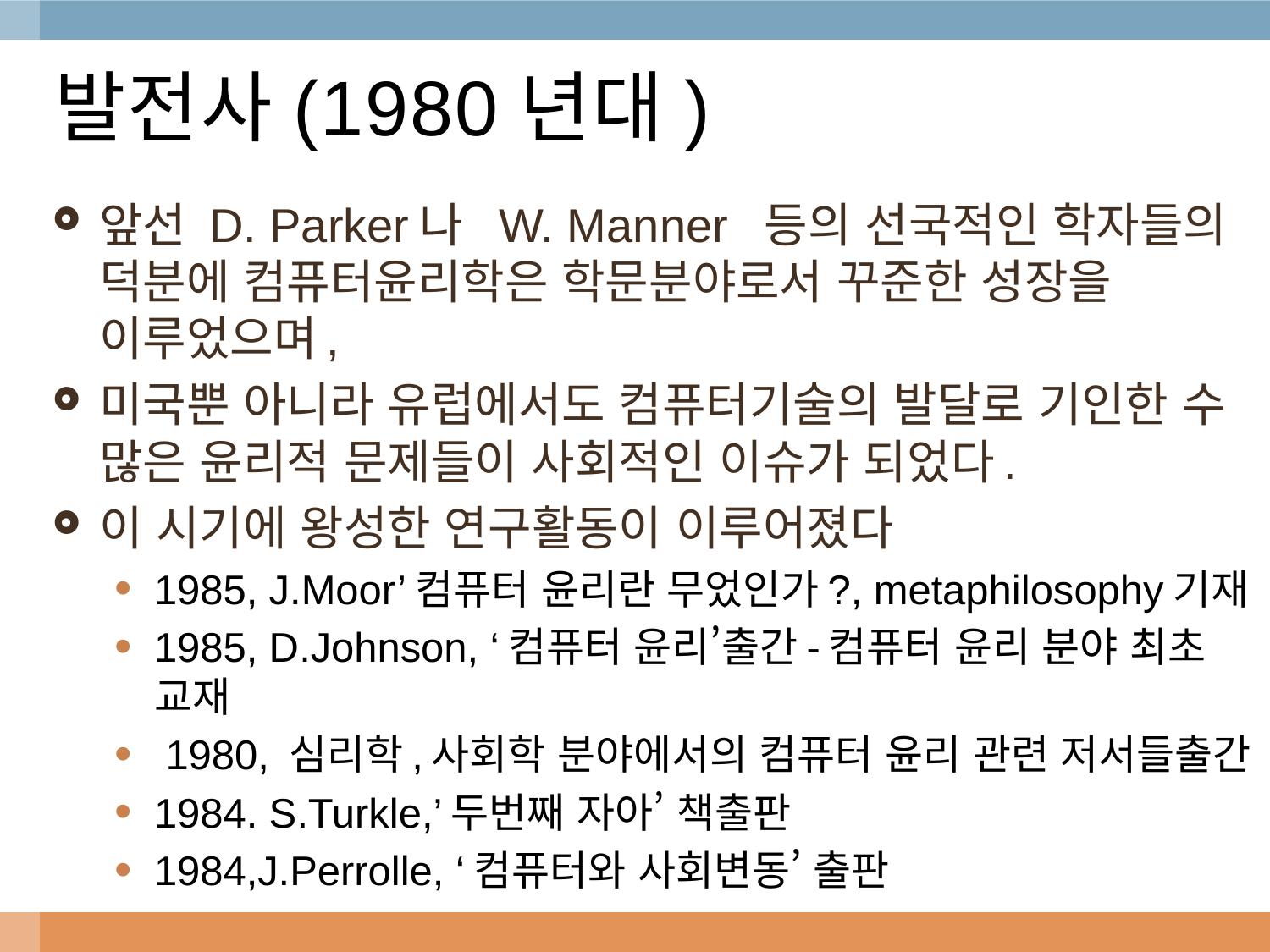

# 발전사(1980년대)
앞선 D. Parker나  W. Manner  등의 선국적인 학자들의 덕분에 컴퓨터윤리학은 학문분야로서 꾸준한 성장을 이루었으며,
미국뿐 아니라 유럽에서도 컴퓨터기술의 발달로 기인한 수 많은 윤리적 문제들이 사회적인 이슈가 되었다.
이 시기에 왕성한 연구활동이 이루어졌다
1985, J.Moor’컴퓨터 윤리란 무었인가?, metaphilosophy기재
1985, D.Johnson, ‘컴퓨터 윤리’출간-컴퓨터 윤리 분야 최초 교재
 1980, 심리학,사회학 분야에서의 컴퓨터 윤리 관련 저서들출간
1984. S.Turkle,’두번째 자아’ 책출판
1984,J.Perrolle, ‘컴퓨터와 사회변동’ 출판